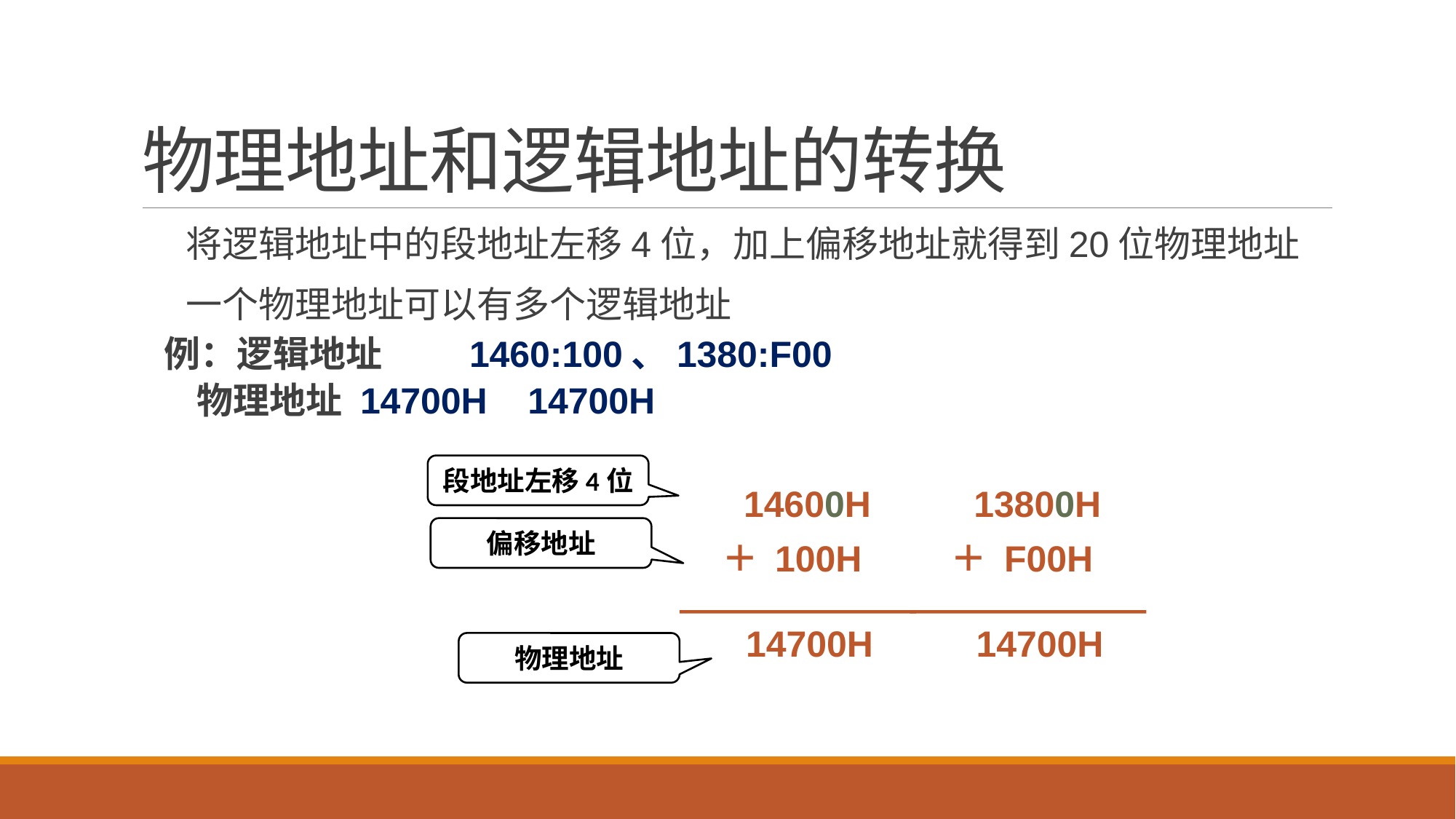

# 物理地址和逻辑地址的转换
将逻辑地址中的段地址左移4位，加上偏移地址就得到20位物理地址
一个物理地址可以有多个逻辑地址
   例：逻辑地址	1460:100、1380:F00
       物理地址	14700H    14700H

段地址左移4位
13800H
＋ F00H

14700H
14600H
＋ 100H

14700H
偏移地址
物理地址